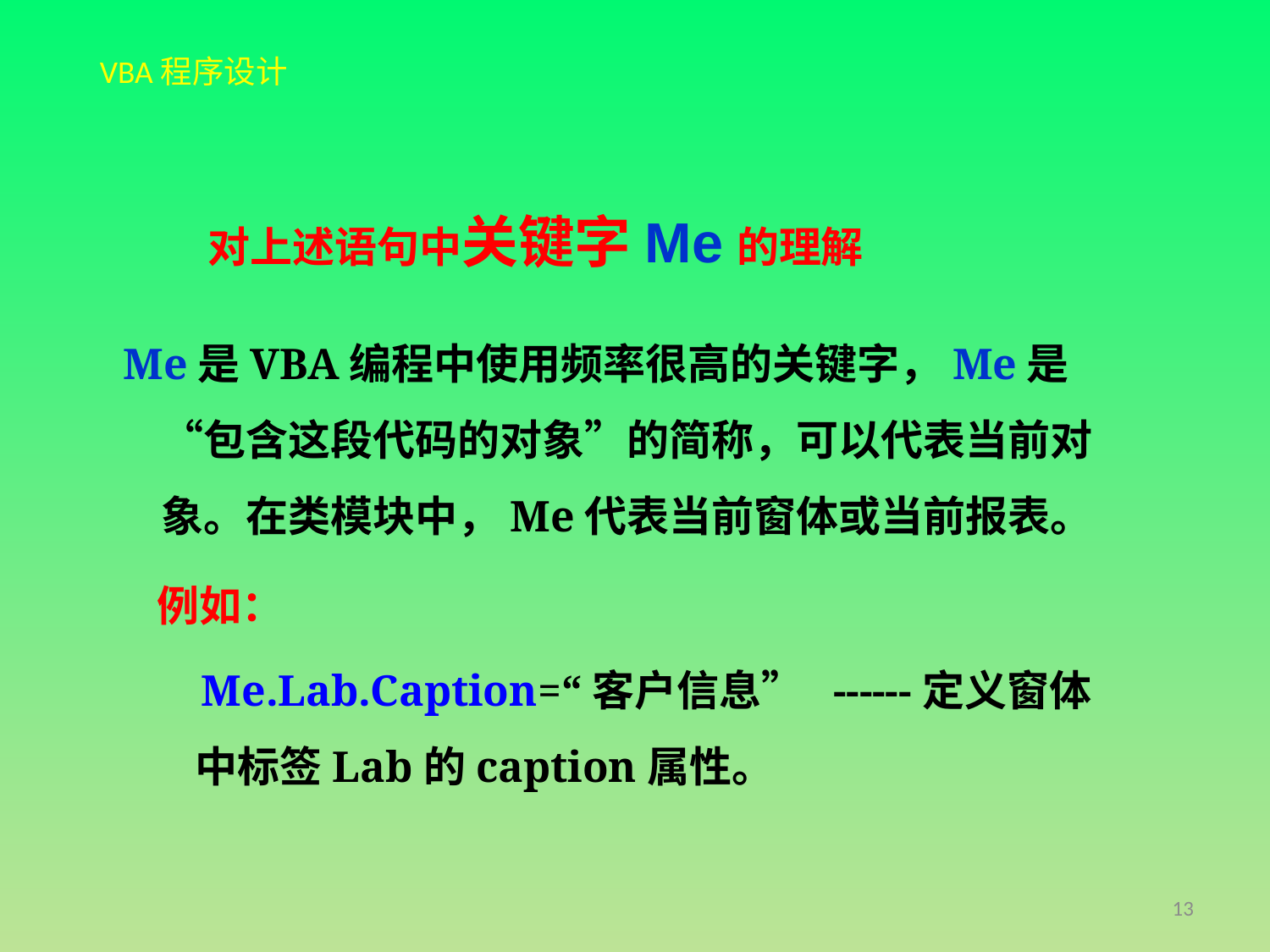

对上述语句中关键字Me的理解
Me是VBA编程中使用频率很高的关键字，Me是“包含这段代码的对象”的简称，可以代表当前对象。在类模块中，Me代表当前窗体或当前报表。
例如：
    Me.Lab.Caption=“客户信息”  ------定义窗体中标签Lab的caption属性。
13